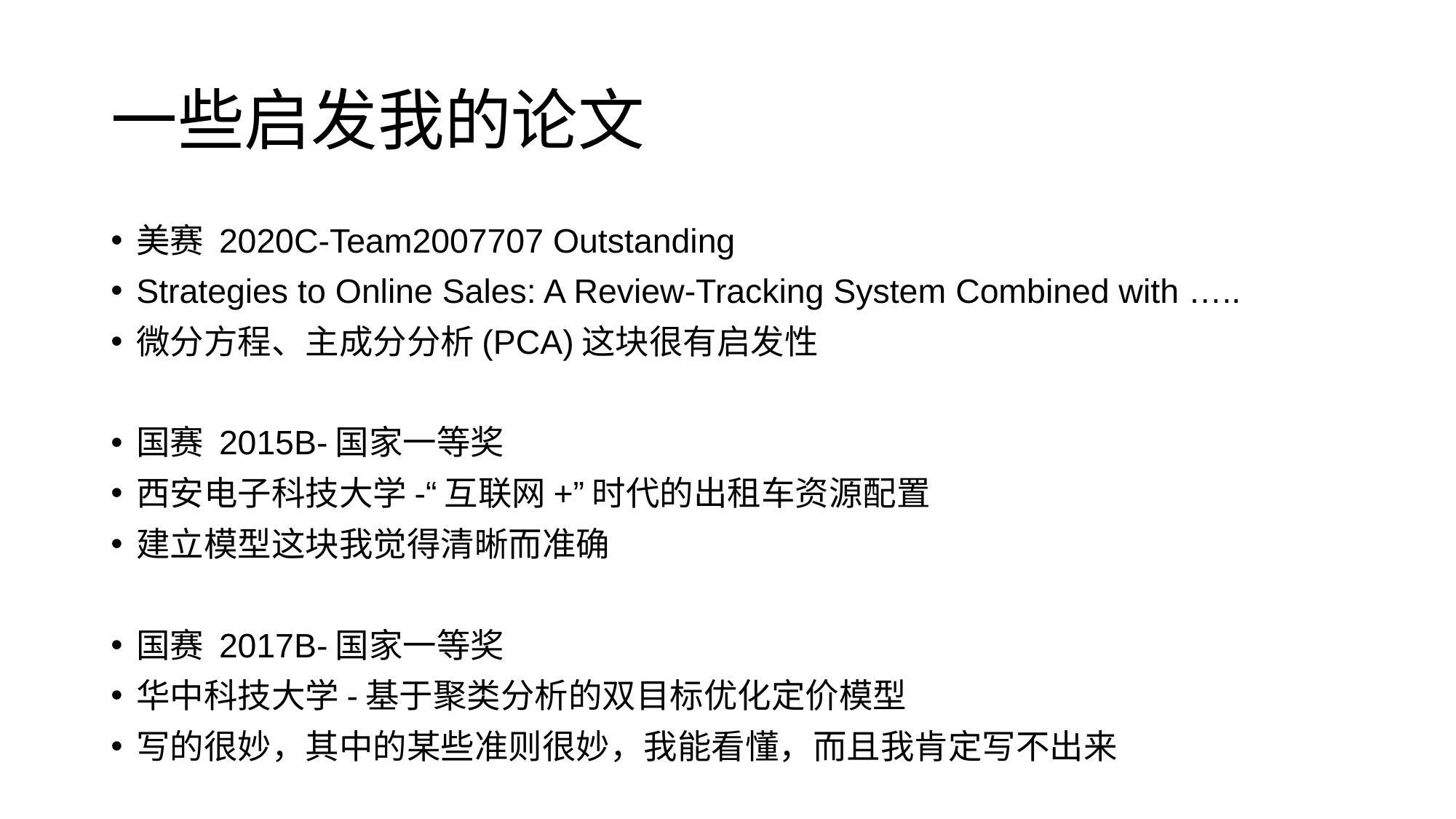

# 一些启发我的论文
美赛 2020C-Team2007707 Outstanding
Strategies to Online Sales: A Review-Tracking System Combined with …..
微分方程、主成分分析(PCA)这块很有启发性

国赛 2015B-国家一等奖
西安电子科技大学-“互联网+”时代的出租车资源配置
建立模型这块我觉得清晰而准确

国赛 2017B-国家一等奖
华中科技大学-基于聚类分析的双目标优化定价模型
写的很妙，其中的某些准则很妙，我能看懂，而且我肯定写不出来